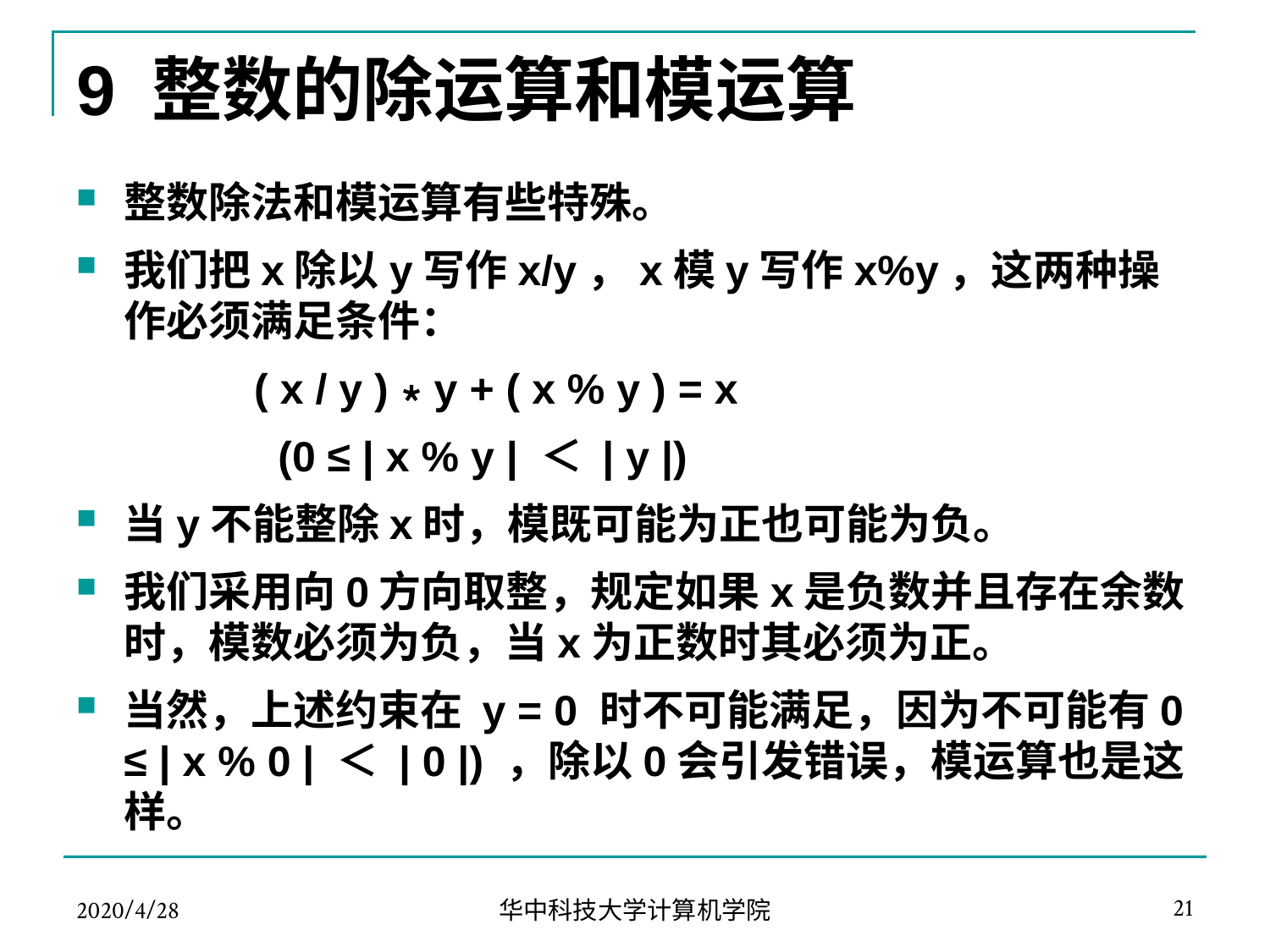

# 9 整数的除运算和模运算
整数除法和模运算有些特殊。
我们把x除以y写作x/y，x模y写作x%y，这两种操作必须满足条件：
	           ( x / y ) ∗ y + ( x % y ) = x
	             (0 ≤ | x % y | ＜ | y |)
当y不能整除x时，模既可能为正也可能为负。
我们采用向0方向取整，规定如果x是负数并且存在余数时，模数必须为负，当x为正数时其必须为正。
当然，上述约束在 y = 0 时不可能满足，因为不可能有0 ≤ | x % 0 | ＜ | 0 |) ，除以0会引发错误，模运算也是这样。
2020/4/28
21
华中科技大学计算机学院